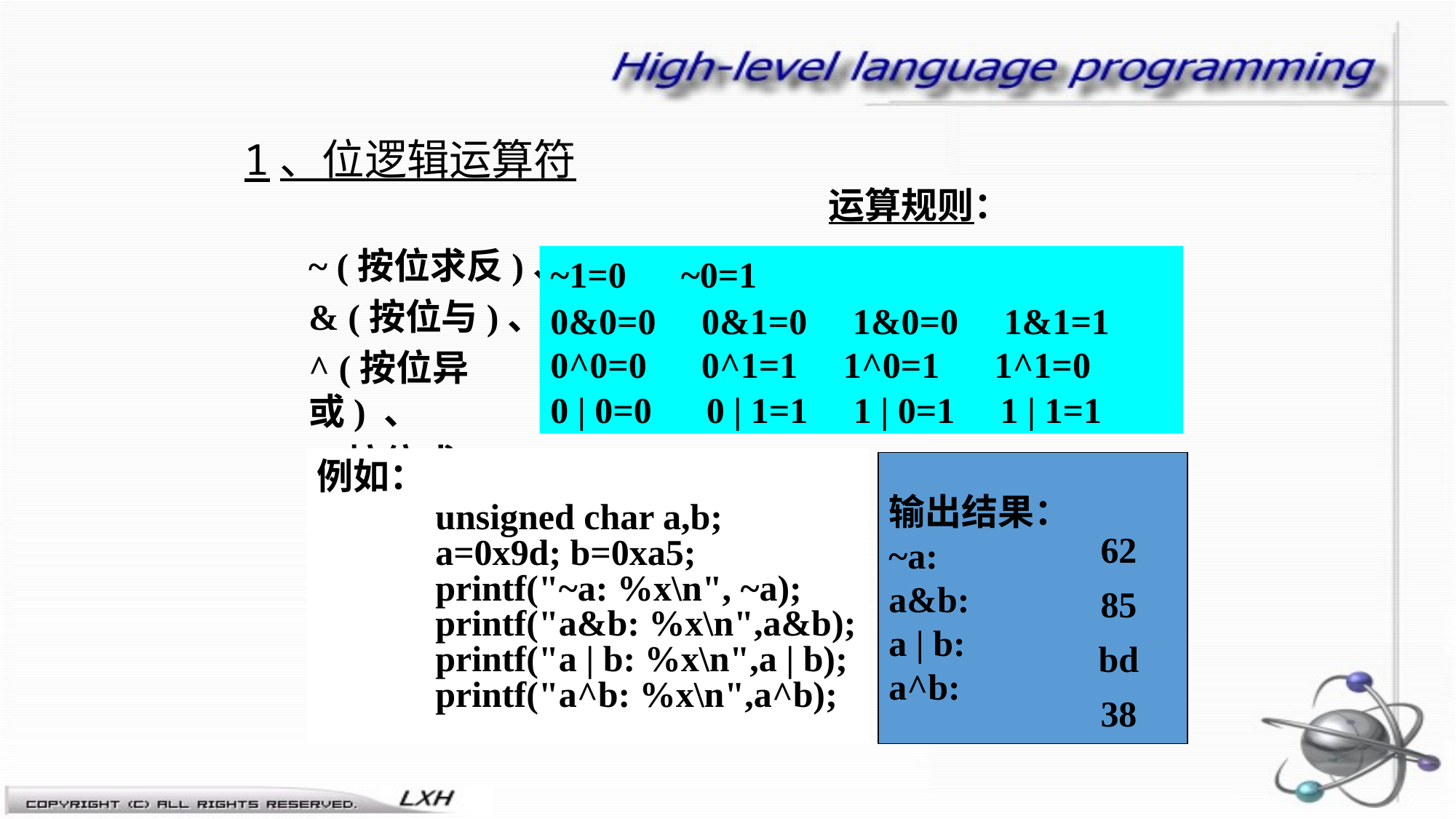

1、位逻辑运算符
运算规则：
~ (按位求反)、
& (按位与)、
^ (按位异或) 、
| (按位或) 、
~1=0      ~0=1
0&0=0     0&1=0     1&0=0     1&1=1
0^0=0      0^1=1     1^0=1      1^1=0
0 | 0=0      0 | 1=1     1 | 0=1     1 | 1=1
例如：
             unsigned char a,b;
             a=0x9d; b=0xa5;
             printf("~a: %x\n", ~a);
             printf("a&b: %x\n",a&b);
             printf("a | b: %x\n",a | b);
             printf("a^b: %x\n",a^b);

输出结果：
~a:
a&b:
a | b:
a^b:
62
85
bd
38